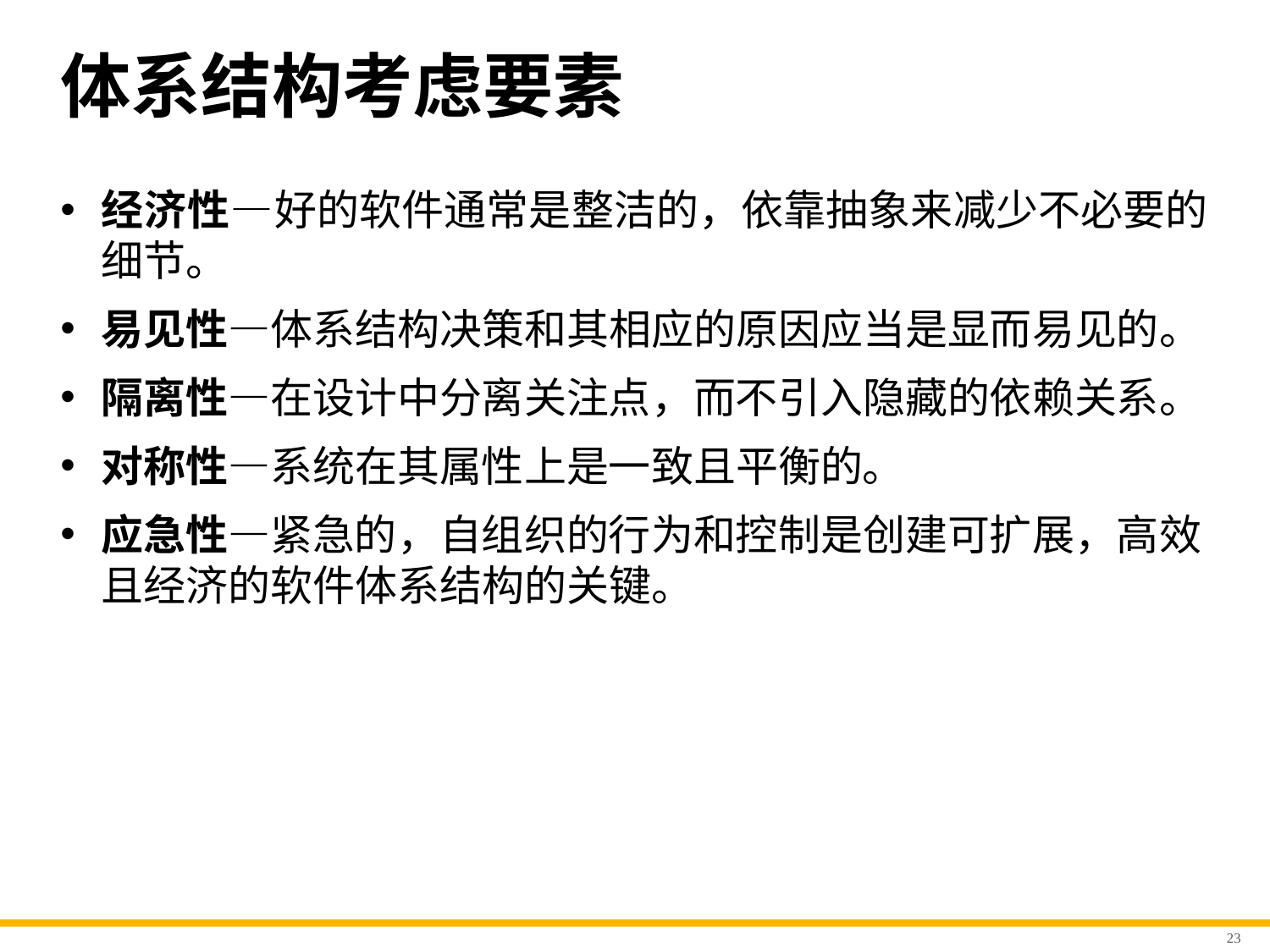

# 体系结构考虑要素
经济性—好的软件通常是整洁的，依靠抽象来减少不必要的细节。
易见性—体系结构决策和其相应的原因应当是显而易见的。
隔离性—在设计中分离关注点，而不引入隐藏的依赖关系。
对称性—系统在其属性上是一致且平衡的。
应急性—紧急的，自组织的行为和控制是创建可扩展，高效且经济的软件体系结构的关键。
23